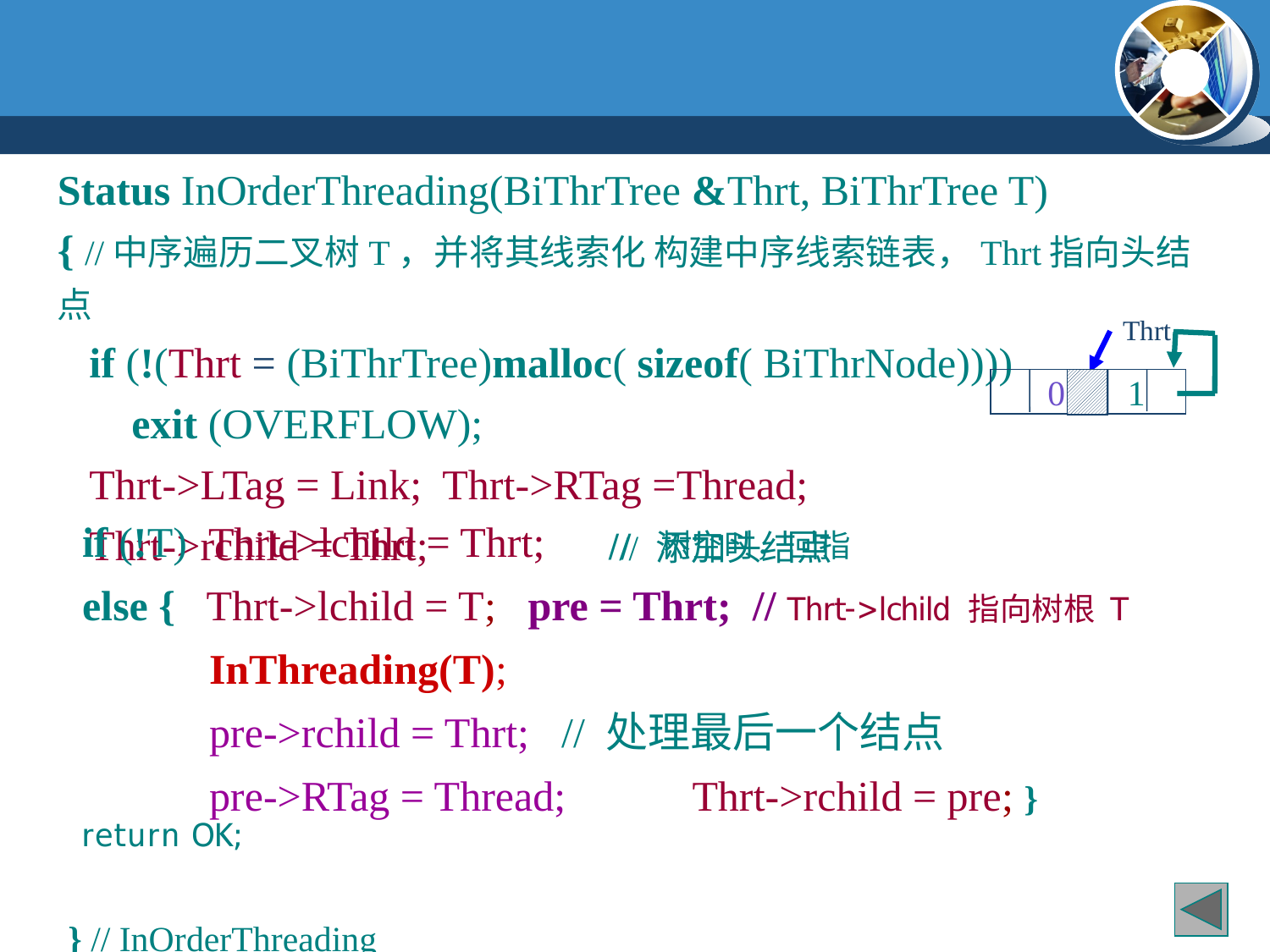

Status InOrderThreading(BiThrTree &Thrt, BiThrTree T)
{ //中序遍历二叉树T，并将其线索化 构建中序线索链表，Thrt指向头结点
   if (!(Thrt = (BiThrTree)malloc( sizeof( BiThrNode))))
       exit (OVERFLOW);
   Thrt->LTag = Link;  Thrt->RTag =Thread;
   Thrt->rchild = Thrt;                  // 添加头结点

 } // InOrderThreading
Thrt

     0       1

if (!T)  Thrt->lchild = Thrt;      //  树空时，回指
else {   Thrt->lchild = T;   pre = Thrt;  // Thrt->lchild 指向树根 T
            InThreading(T);
            pre->rchild = Thrt;   // 处理最后一个结点
            pre->RTag = Thread;            Thrt->rchild = pre; }
return OK;